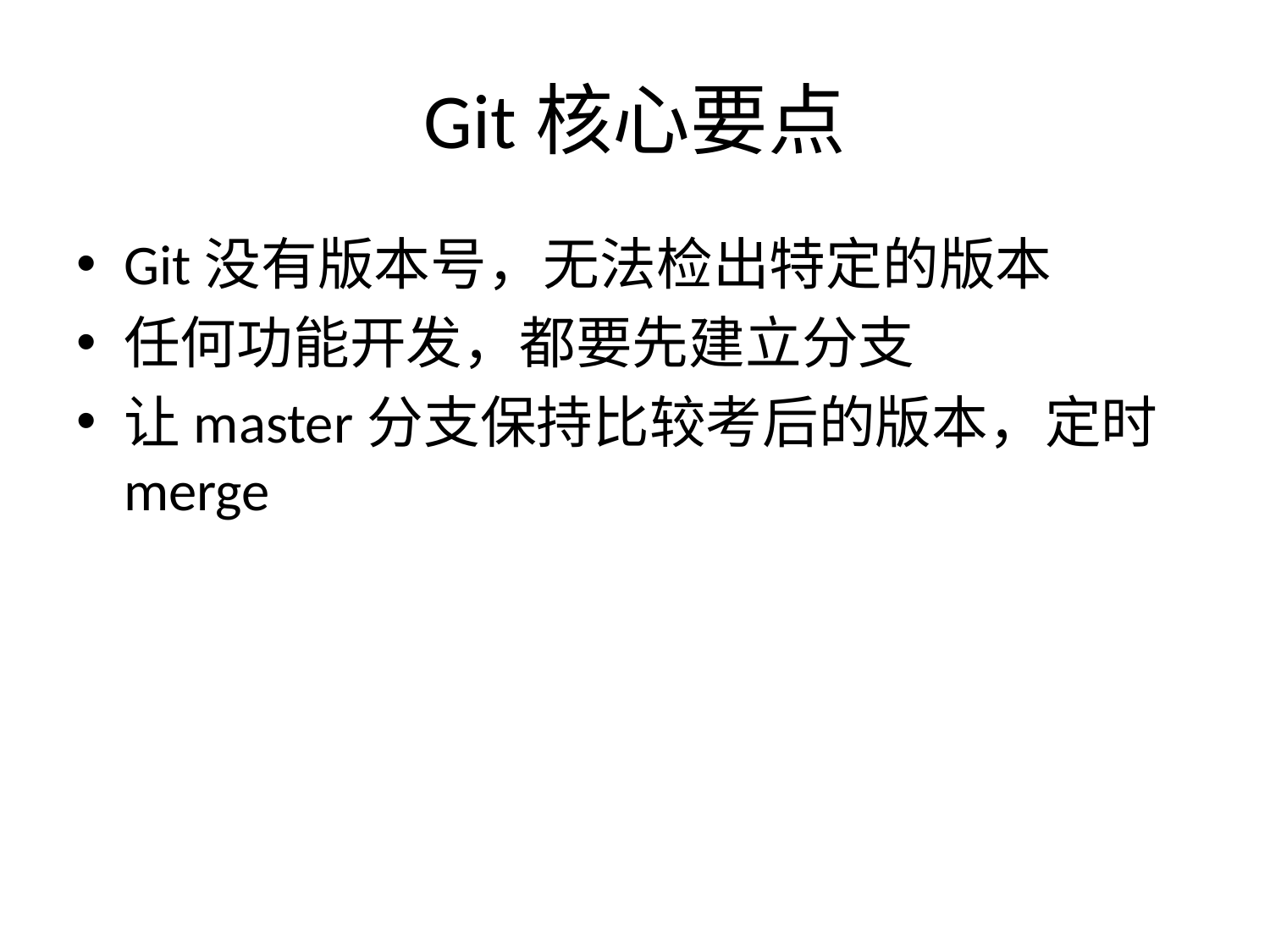

# Git核心要点
Git没有版本号，无法检出特定的版本
任何功能开发，都要先建立分支
让master分支保持比较考后的版本，定时merge